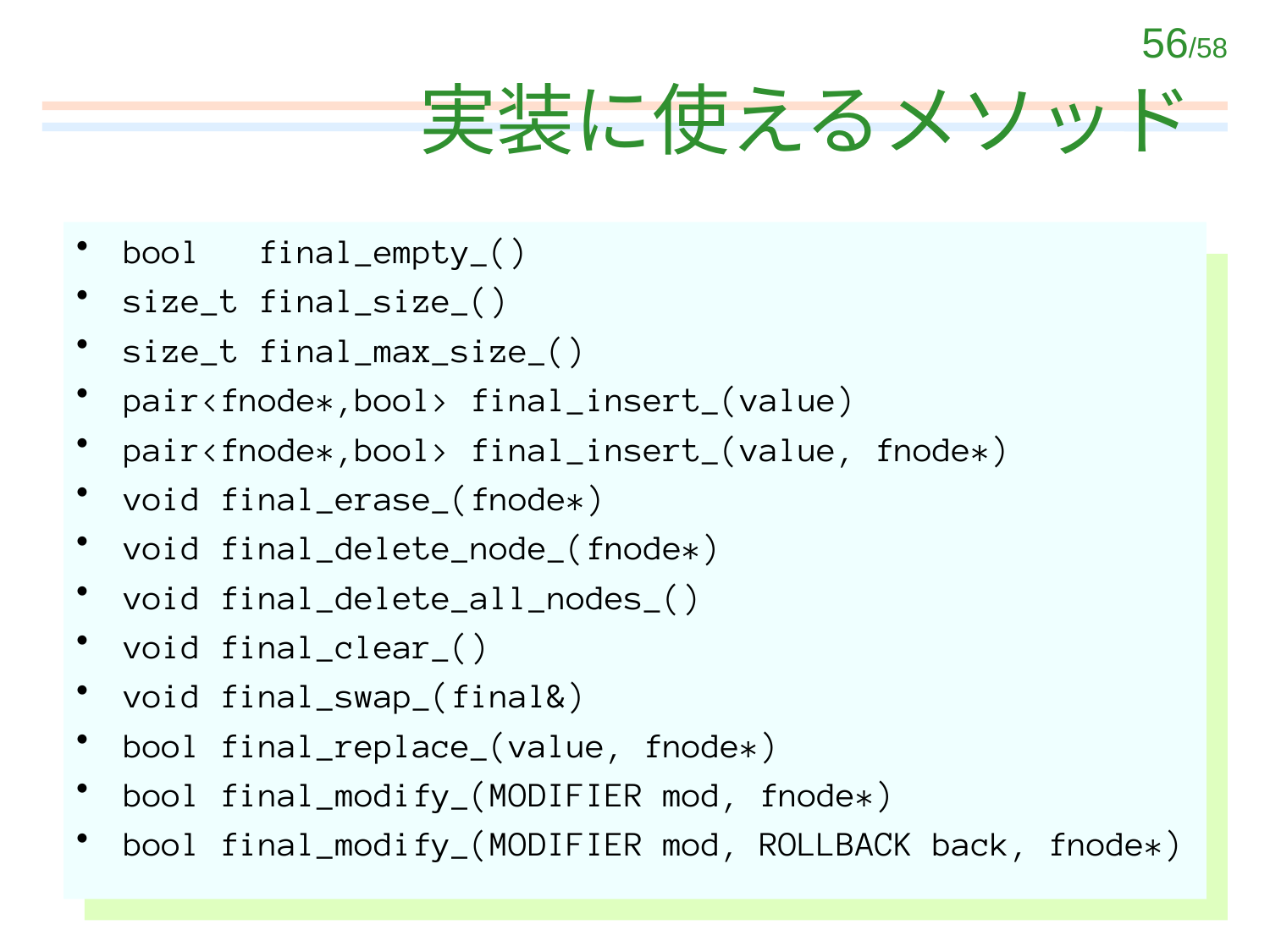

# 実装に使えるメソッド
bool   final_empty_()
size_t final_size_()
size_t final_max_size_()
pair<fnode*,bool> final_insert_(value)
pair<fnode*,bool> final_insert_(value, fnode*)
void final_erase_(fnode*)
void final_delete_node_(fnode*)
void final_delete_all_nodes_()
void final_clear_()
void final_swap_(final&)
bool final_replace_(value, fnode*)
bool final_modify_(MODIFIER mod, fnode*)
bool final_modify_(MODIFIER mod, ROLLBACK back, fnode*)